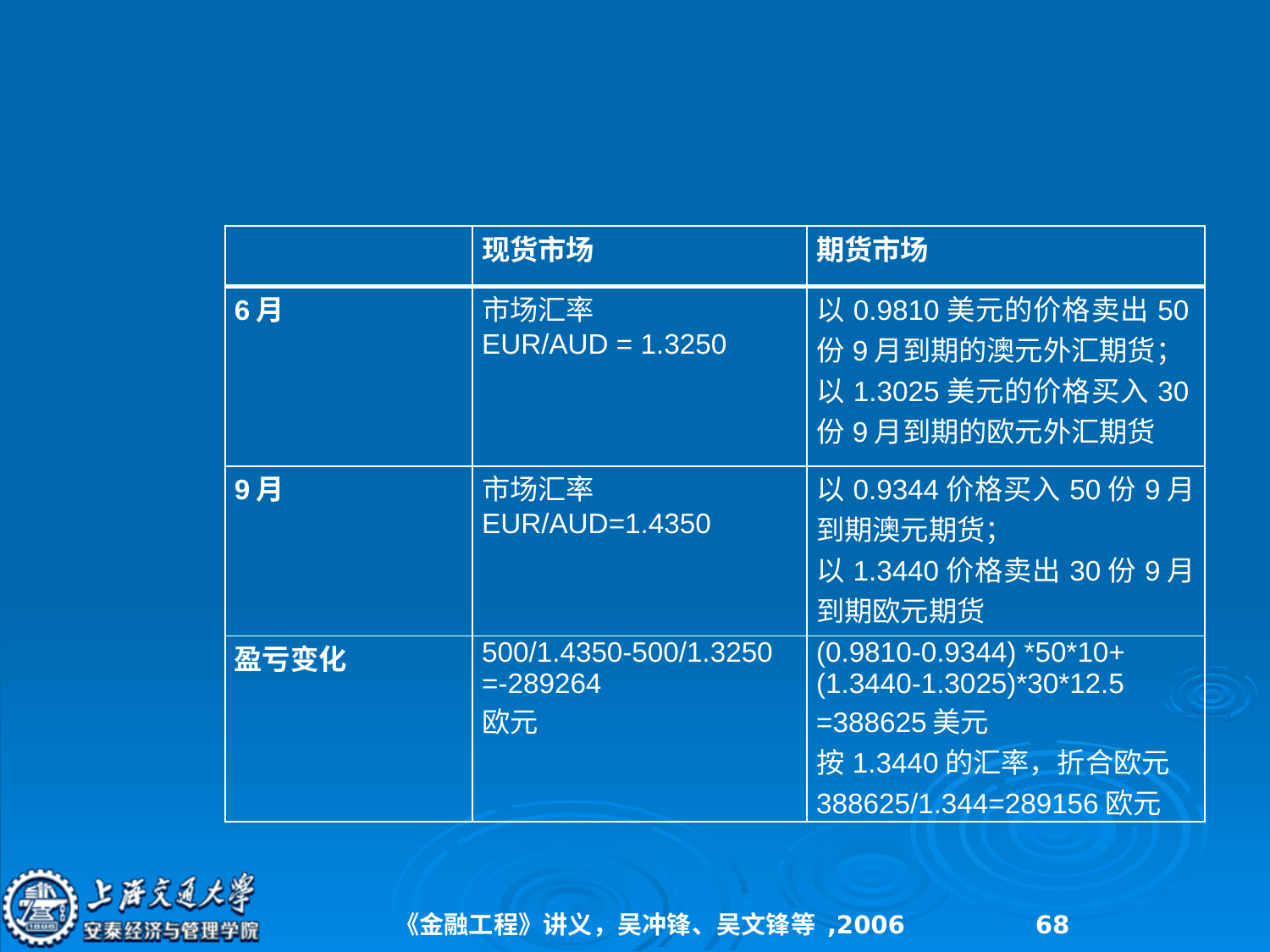

#
|  | 现货市场 | 期货市场 |
| --- | --- | --- |
| 6月 | 市场汇率 EUR/AUD = 1.3250 | 以0.9810美元的价格卖出50份9月到期的澳元外汇期货； 以1.3025美元的价格买入30份9月到期的欧元外汇期货 |
| 9月 | 市场汇率 EUR/AUD=1.4350 | 以0.9344价格买入50份9月到期澳元期货； 以1.3440价格卖出30份9月到期欧元期货 |
| 盈亏变化 | 500/1.4350-500/1.3250 =-289264 欧元 | (0.9810-0.9344) \*50\*10+ (1.3440-1.3025)\*30\*12.5 =388625美元 按1.3440的汇率，折合欧元 388625/1.344=289156欧元 |